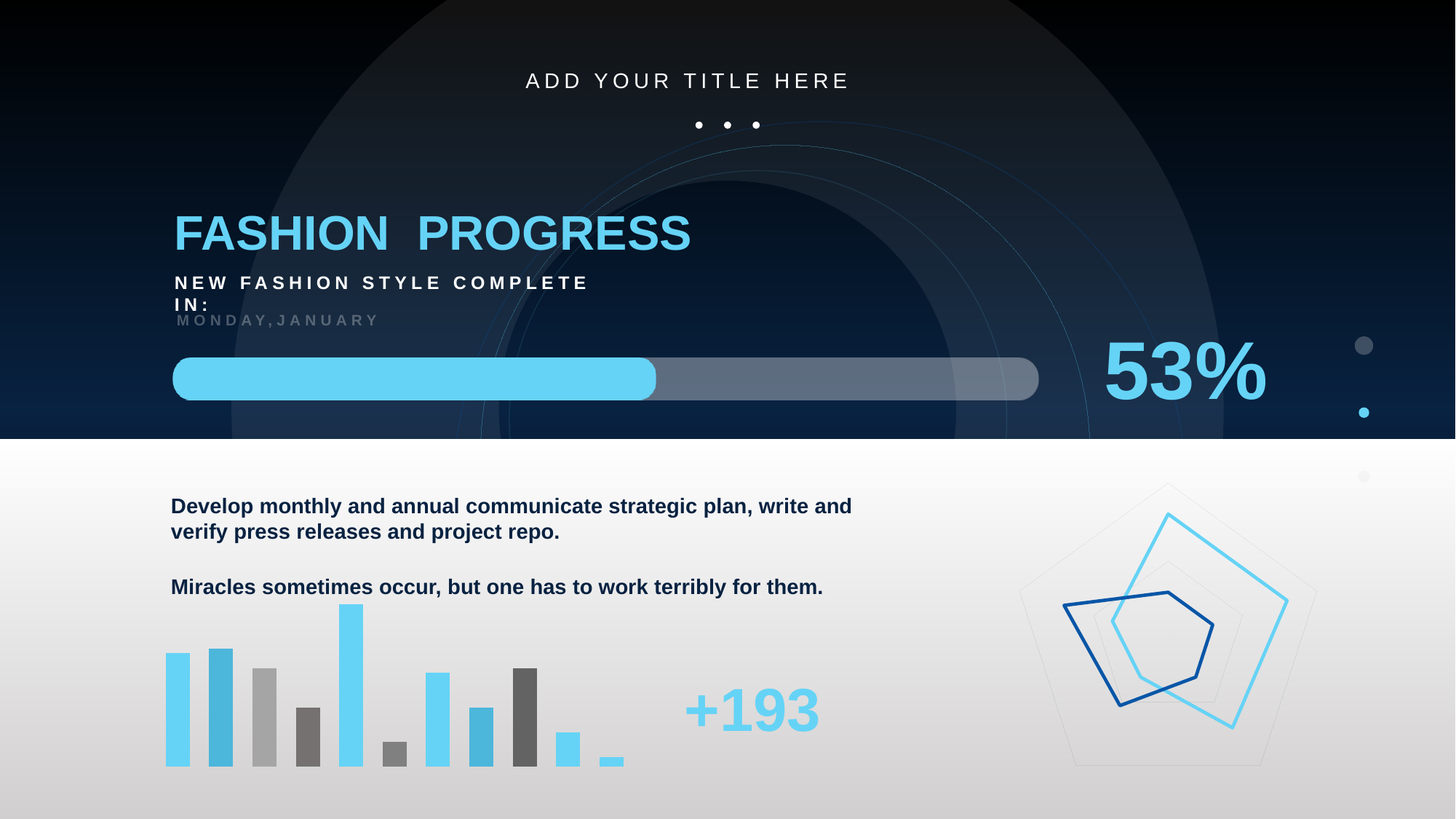

ADD YOUR TITLE HERE

FASHION  PROGRESS

### Chart

| Category | 系列 1 | 系列 2 |
|---|---|---|
| 类别 1 | 4.3 | 2.4 |
NEW FASHION STYLE COMPLETE IN:
MONDAY,JANUARY,12,2016
53%

### Chart

| Category | 系列 1 | 系列 2 |
|---|---|---|
| 37261 | 32.0 | 12.0 |
| 37262 | 32.0 | 12.0 |
| 37263 | 28.0 | 12.0 |
| 37264 | 12.0 | 21.0 |
| 37265 | 15.0 | 28.0 |
Develop monthly and annual communicate strategic plan, write and verify press releases and project repo.
Miracles sometimes occur, but one has to work terribly for them.

### Chart

| Category | 系列 1 | 系列 2 | 系列 3 | 系列 4 | 系列 5 | 系列 6 | 系列 7 | 系列 8 | 系列 9 | 系列 10 | 系列 11 |
|---|---|---|---|---|---|---|---|---|---|---|---|
| 类别 1 | 2.3 | 2.4 | 2.0 | 1.2 | 3.3 | 0.5 | 1.9 | 1.2 | 2.0 | 0.7 | 0.2 |
+193